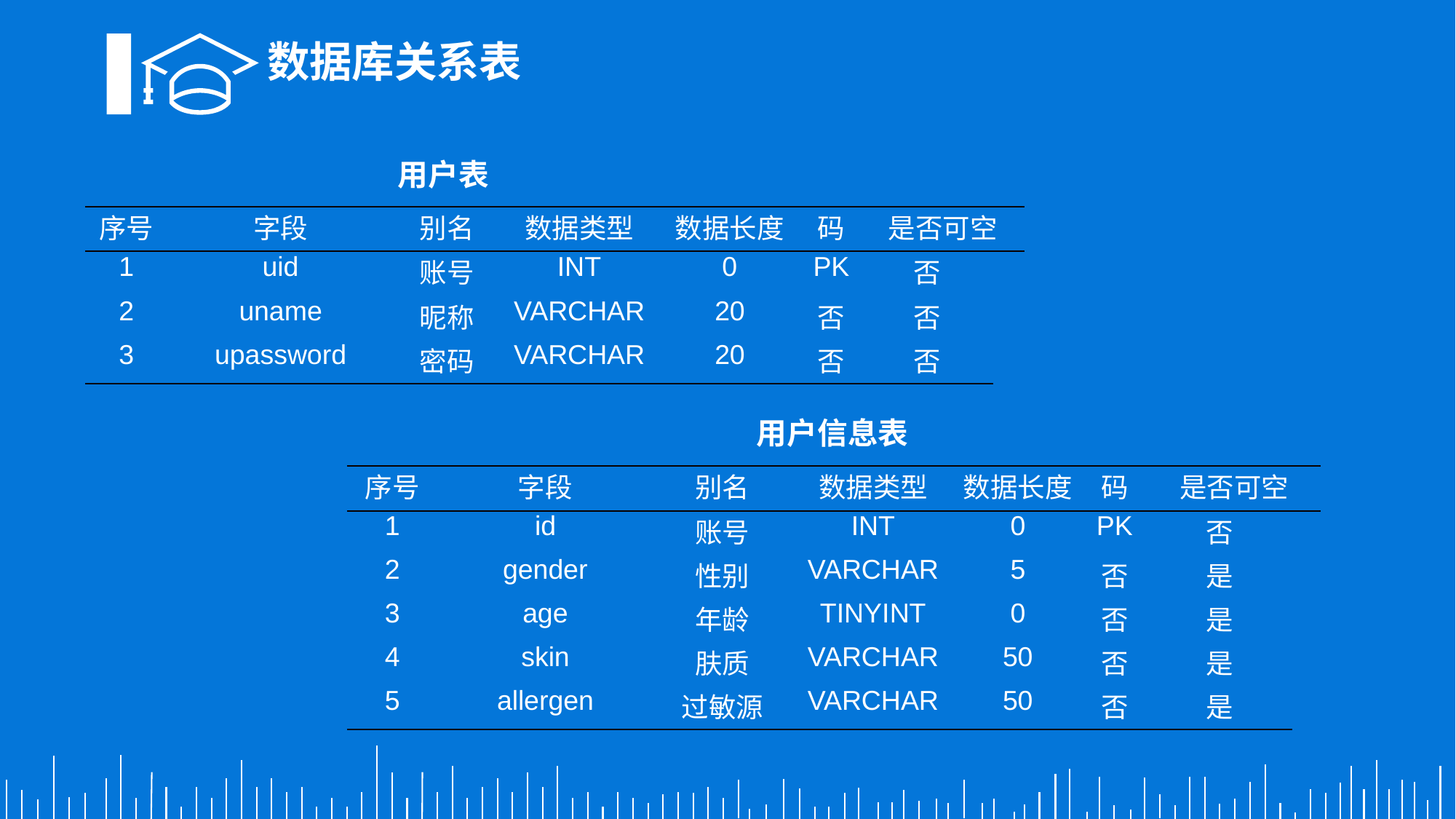

数据库关系表

用户表
| 序号 | 字段 | 别名 | 数据类型 | 数据长度 | 码 | 是否可空 |  |
| --- | --- | --- | --- | --- | --- | --- | --- |
| 1 | uid | 账号 | INT | 0 | PK | 否 |  |
| 2 | uname | 昵称 | VARCHAR | 20 | 否 | 否 |  |
| 3 | upassword | 密码 | VARCHAR | 20 | 否 | 否 |  |
用户信息表
| 序号 | 字段 | 别名 | 数据类型 | 数据长度 | 码 | 是否可空 |  |
| --- | --- | --- | --- | --- | --- | --- | --- |
| 1 | id | 账号 | INT | 0 | PK | 否 |  |
| 2 | gender | 性别 | VARCHAR | 5 | 否 | 是 |  |
| 3 | age | 年龄 | TINYINT | 0 | 否 | 是 |  |
| 4 | skin | 肤质 | VARCHAR | 50 | 否 | 是 |  |
| 5 | allergen | 过敏源 | VARCHAR | 50 | 否 | 是 |  |